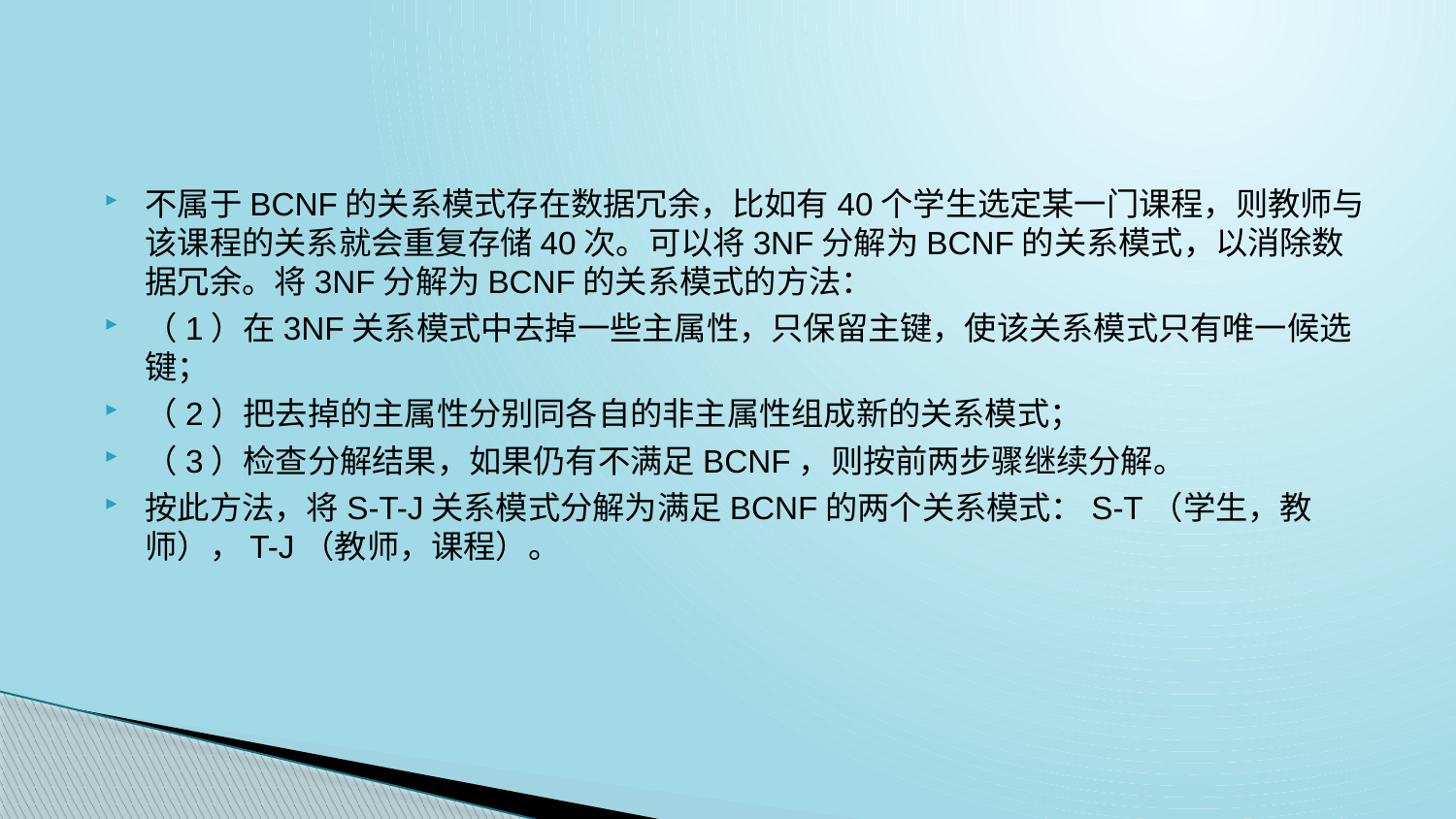

#
不属于BCNF的关系模式存在数据冗余，比如有40个学生选定某一门课程，则教师与该课程的关系就会重复存储40次。可以将3NF分解为BCNF的关系模式，以消除数据冗余。将3NF分解为BCNF的关系模式的方法：
（1）在3NF关系模式中去掉一些主属性，只保留主键，使该关系模式只有唯一候选键；
（2）把去掉的主属性分别同各自的非主属性组成新的关系模式；
（3）检查分解结果，如果仍有不满足BCNF，则按前两步骤继续分解。
按此方法，将S-T-J关系模式分解为满足BCNF的两个关系模式：S-T（学生，教师），T-J（教师，课程）。

14